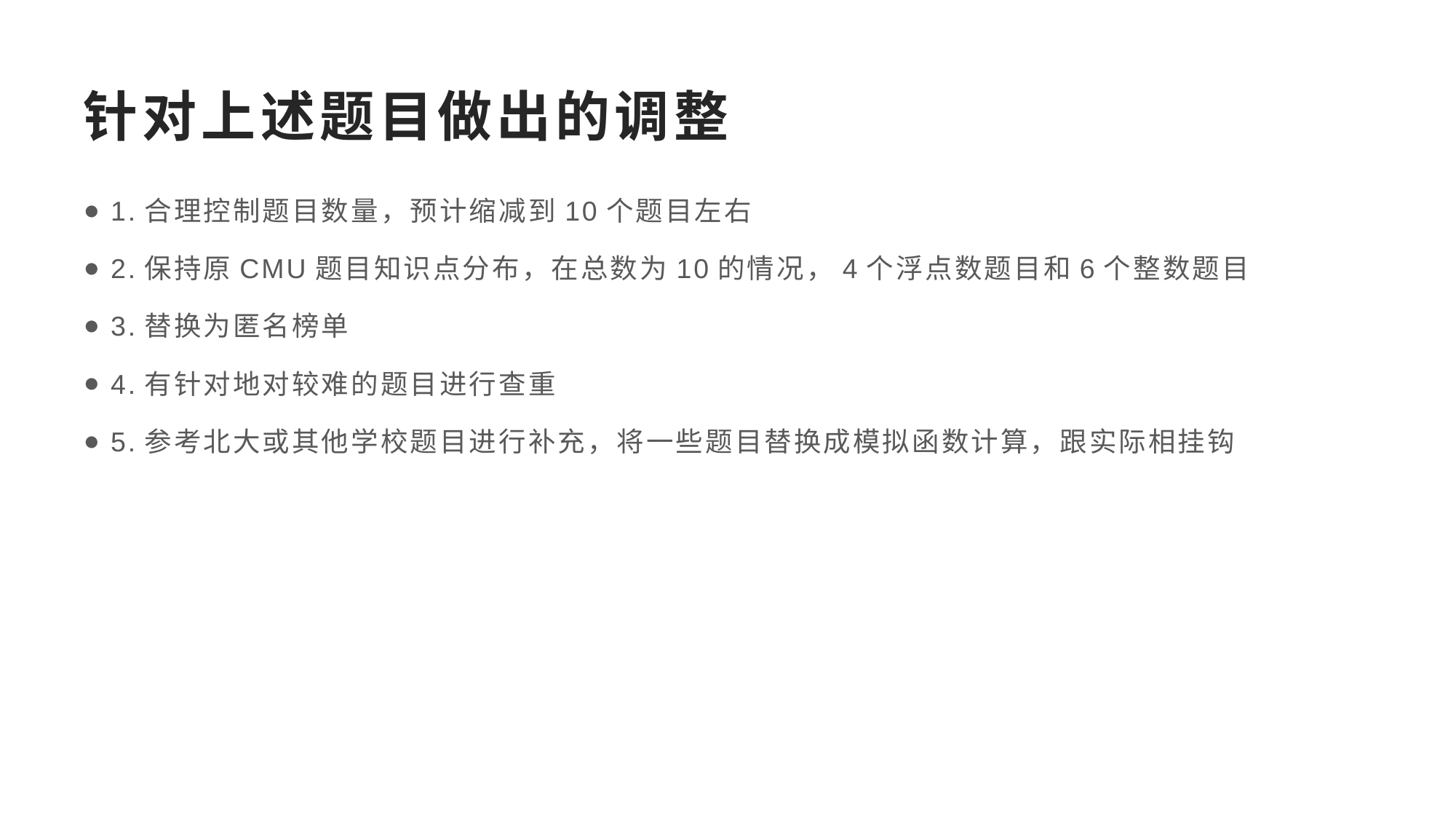

# 针对上述题目做出的调整
1.合理控制题目数量，预计缩减到10个题目左右
2.保持原CMU题目知识点分布，在总数为10的情况，4个浮点数题目和6个整数题目
3.替换为匿名榜单
4.有针对地对较难的题目进行查重
5.参考北大或其他学校题目进行补充，将一些题目替换成模拟函数计算，跟实际相挂钩